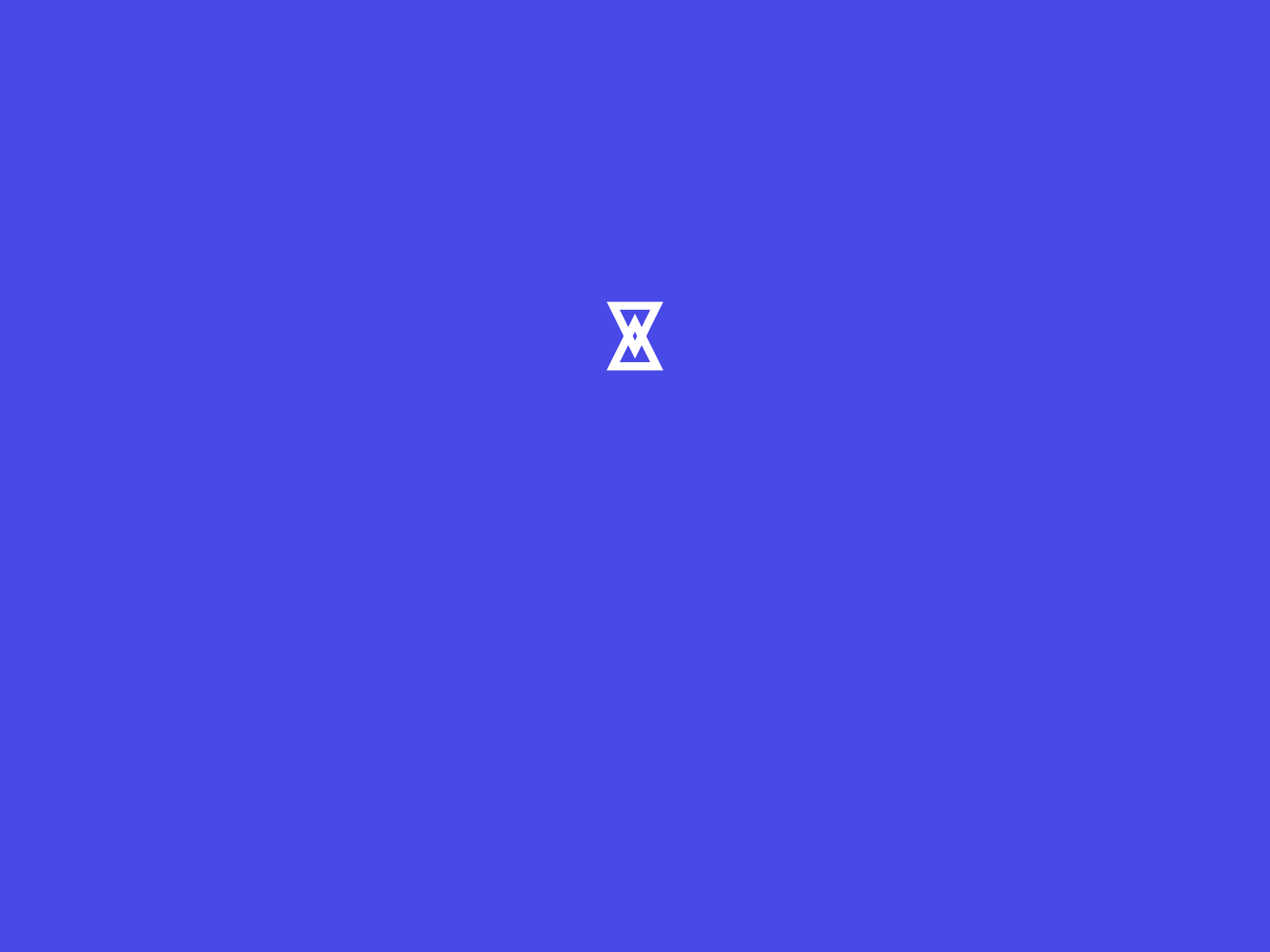

# Eagle Five 팀 구성도
Kosta 112th 5조